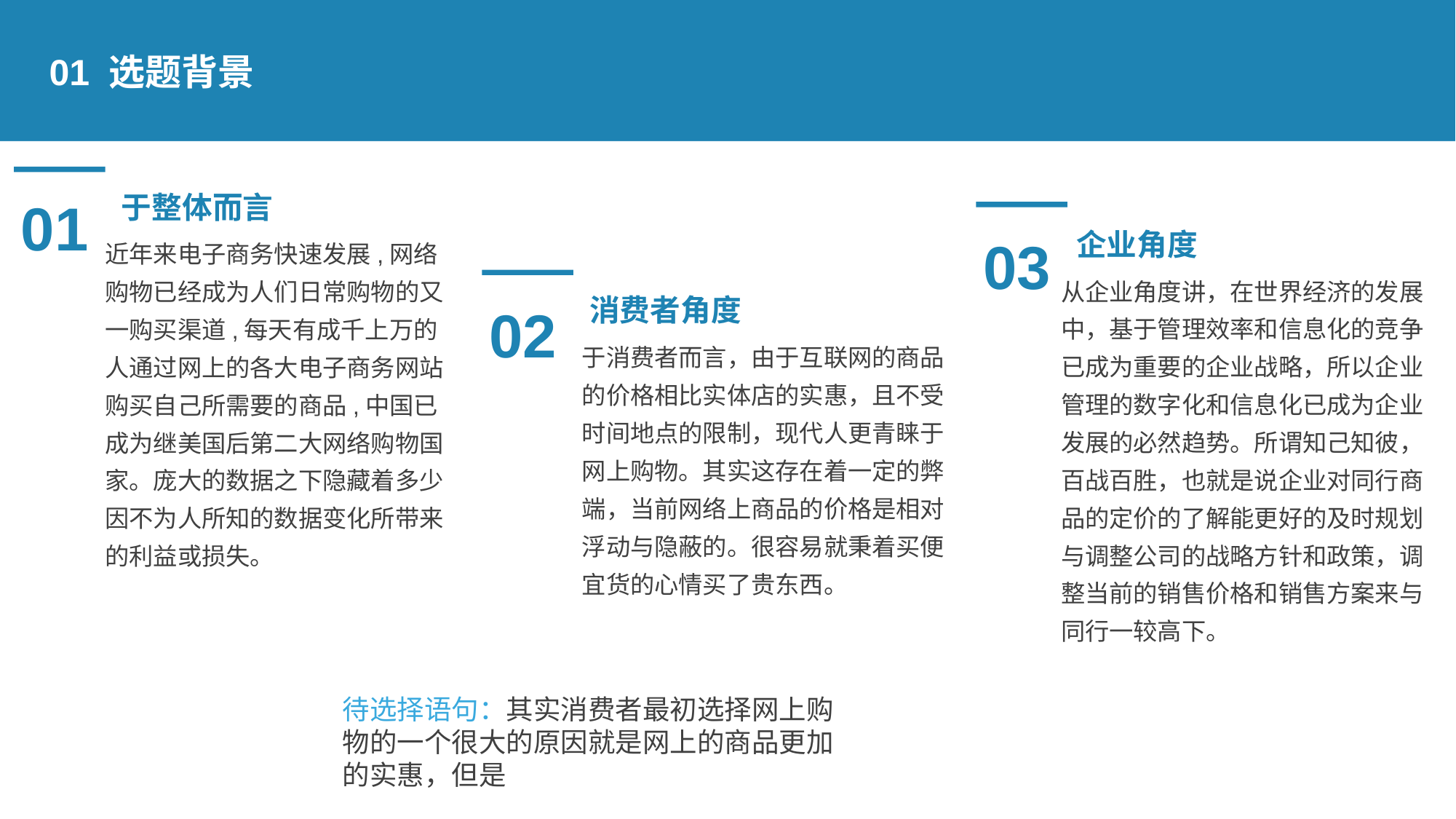

01 选题背景
01

于整体而言
03

企业角度
从企业角度讲，在世界经济的发展中，基于管理效率和信息化的竞争已成为重要的企业战略，所以企业管理的数字化和信息化已成为企业发展的必然趋势。所谓知己知彼，百战百胜，也就是说企业对同行商品的定价的了解能更好的及时规划与调整公司的战略方针和政策，调整当前的销售价格和销售方案来与同行一较高下。
近年来电子商务快速发展,网络购物已经成为人们日常购物的又一购买渠道,每天有成千上万的人通过网上的各大电子商务网站购买自己所需要的商品,中国已成为继美国后第二大网络购物国家。庞大的数据之下隐藏着多少因不为人所知的数据变化所带来的利益或损失。
02

消费者角度
于消费者而言，由于互联网的商品的价格相比实体店的实惠，且不受时间地点的限制，现代人更青睐于网上购物。其实这存在着一定的弊端，当前网络上商品的价格是相对浮动与隐蔽的。很容易就秉着买便宜货的心情买了贵东西。
待选择语句：其实消费者最初选择网上购物的一个很大的原因就是网上的商品更加的实惠，但是